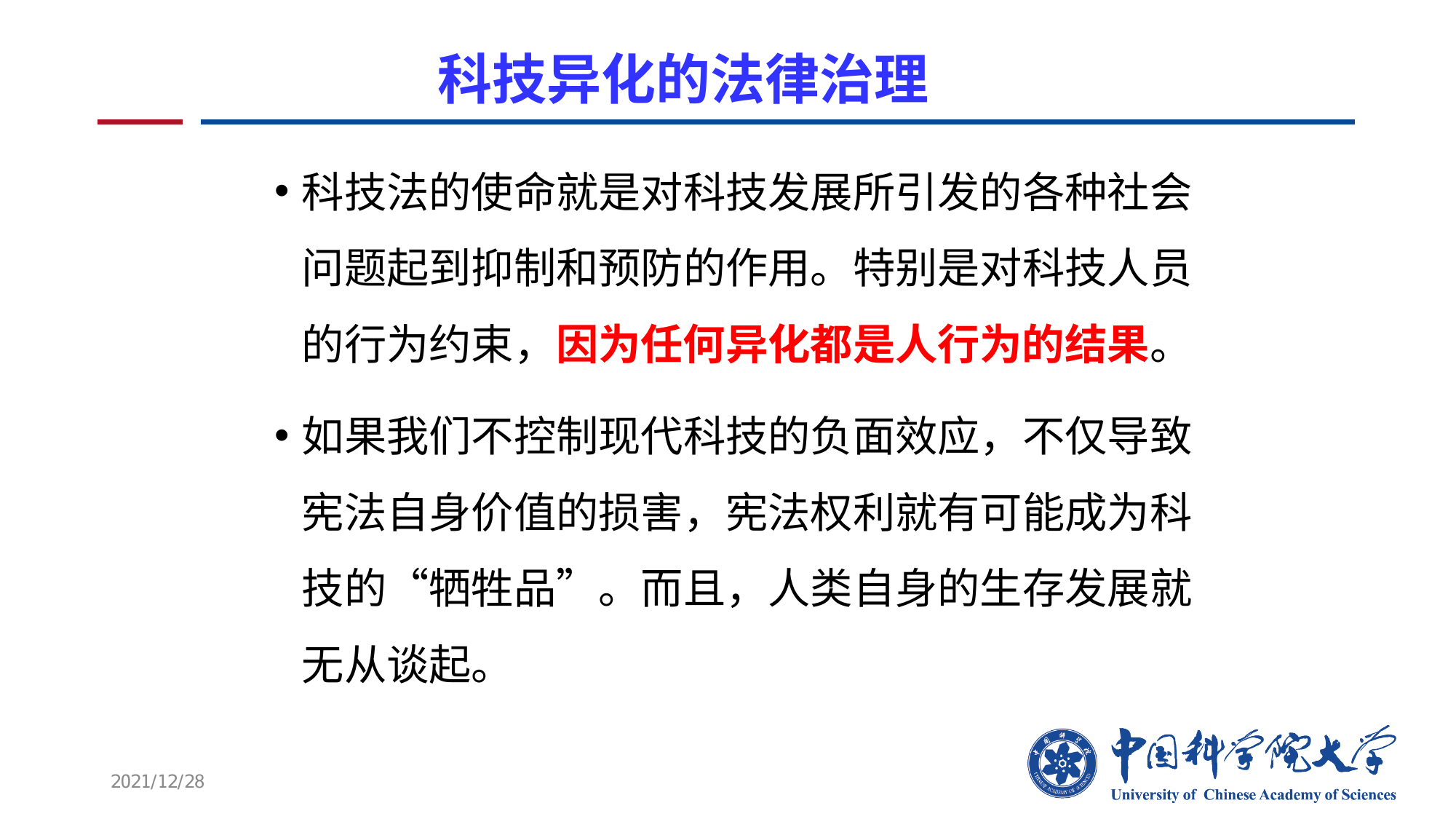

# 科技异化的法律治理
科技法的使命就是对科技发展所引发的各种社会问题起到抑制和预防的作用。特别是对科技人员的行为约束，因为任何异化都是人行为的结果。
如果我们不控制现代科技的负面效应，不仅导致宪法自身价值的损害，宪法权利就有可能成为科技的“牺牲品”。而且，人类自身的生存发展就无从谈起。

2021/12/28